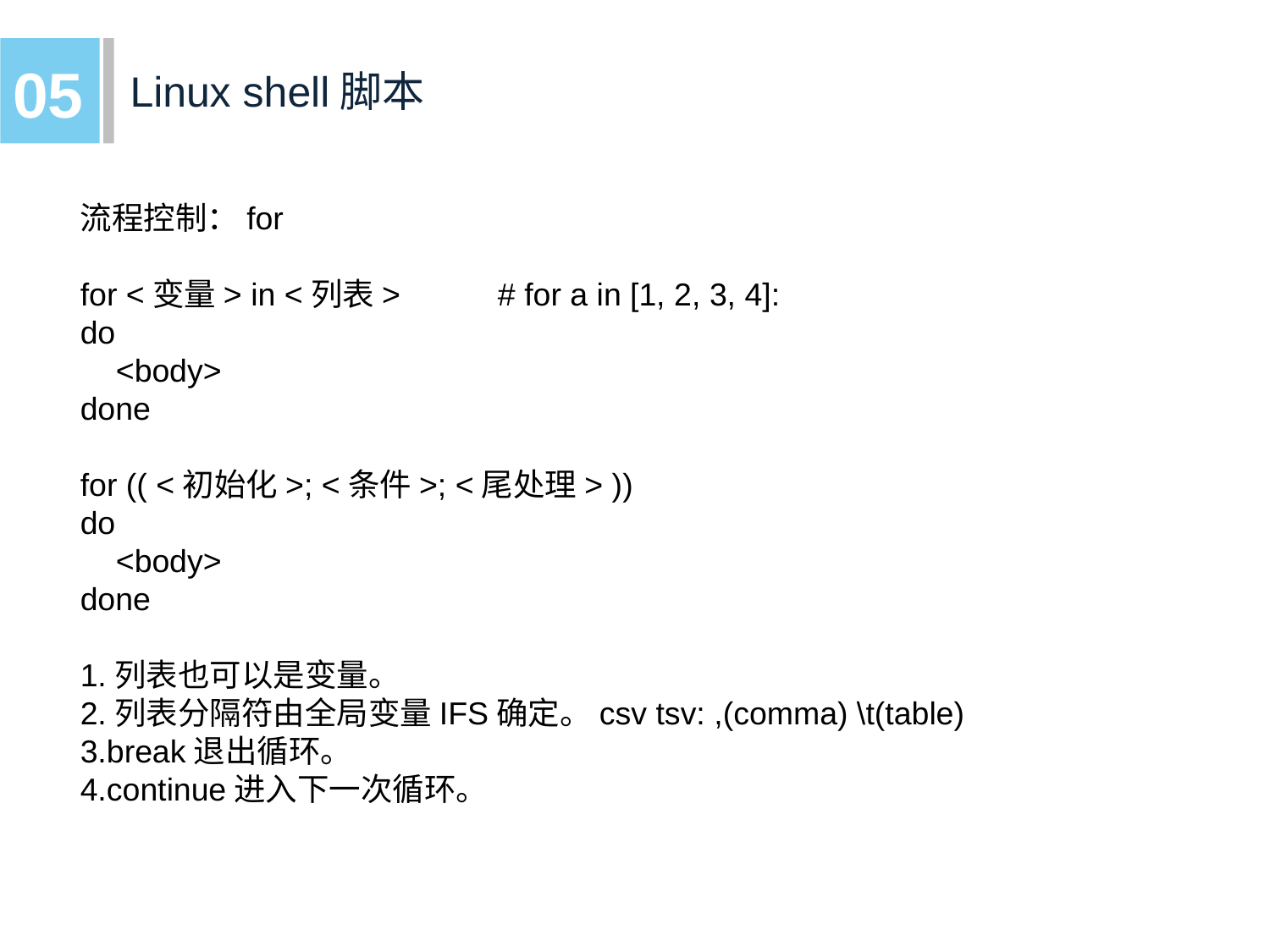

05
Linux shell脚本
流程控制：for

for <变量> in <列表>           # for a in [1, 2, 3, 4]:
do
    <body>
done

for (( <初始化>; <条件>; <尾处理> ))
do
    <body>
done

1.列表也可以是变量。
2.列表分隔符由全局变量IFS确定。csv tsv: ,(comma) \t(table)
3.break退出循环。
4.continue进入下一次循环。